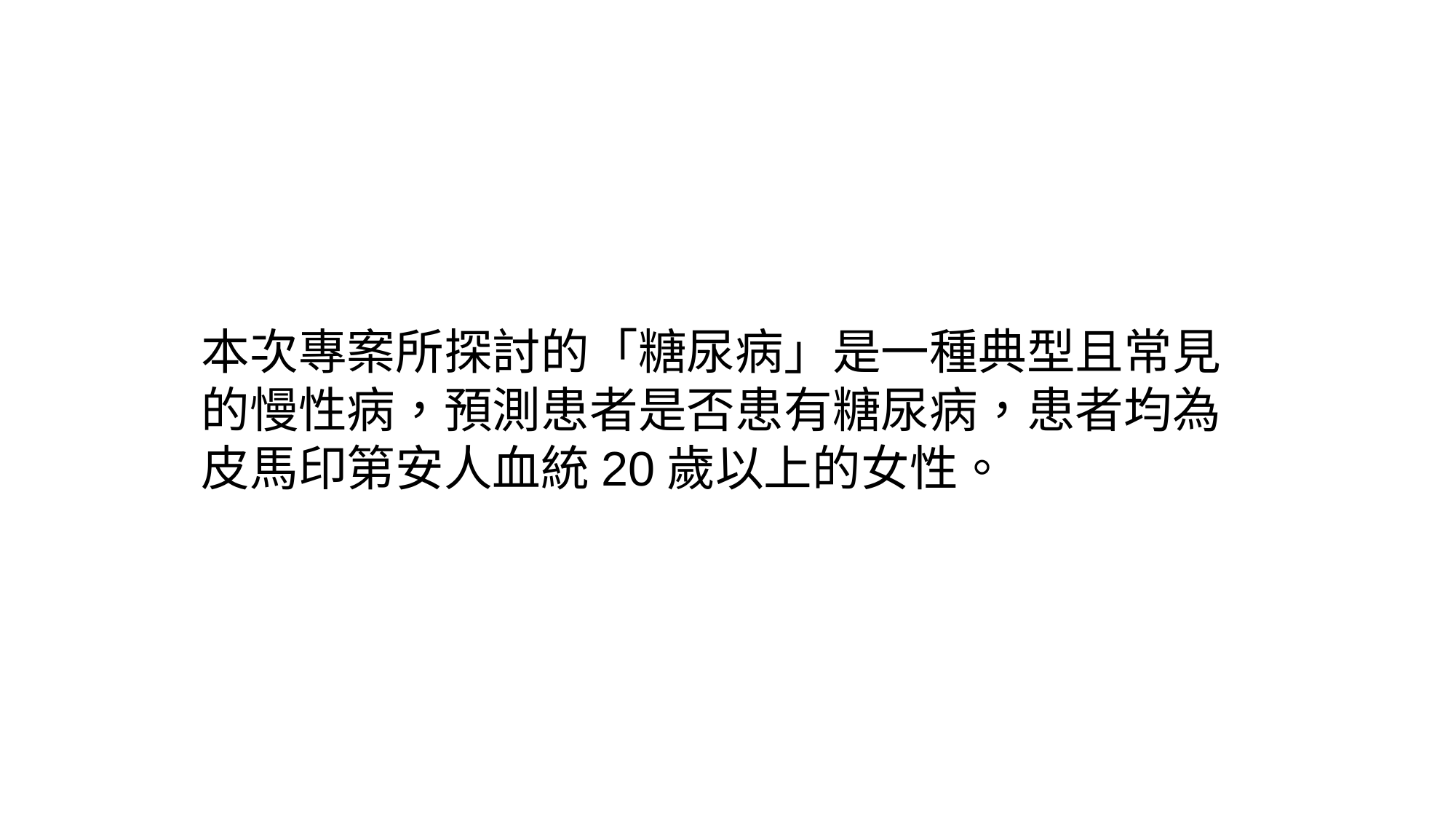

本次專案所探討的「糖尿病」是一種典型且常見的慢性病，預測患者是否患有糖尿病，患者均為皮馬印第安人血統20歲以上的女性。